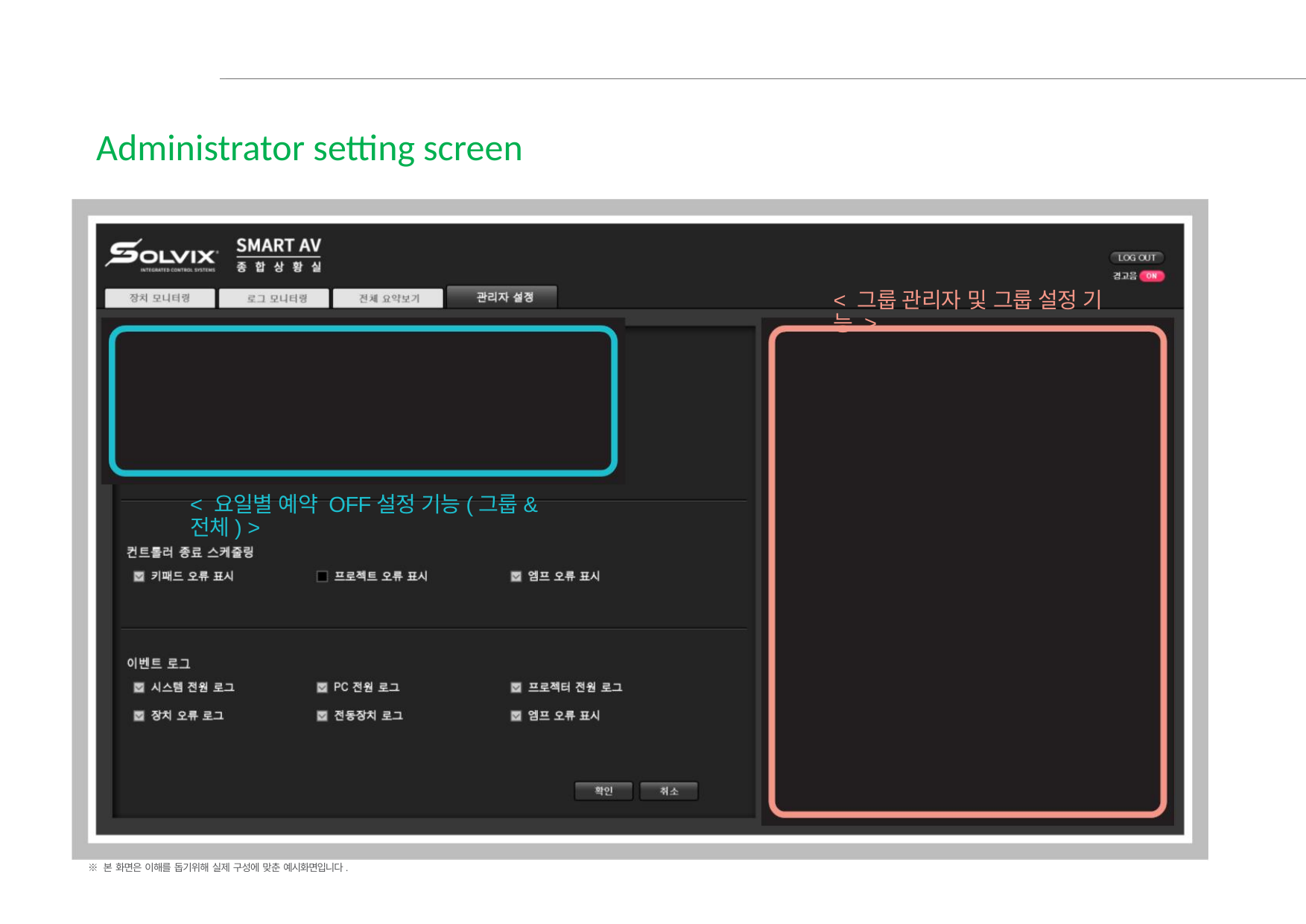

Administrator setting screen

< 그룹 관리자 및 그룹 설정 기능 >
< 요일별 예약 OFF설정 기능(그룹&전체) >
※ 본 화면은 이해를 돕기위해 실제 구성에 맞춘 예시화면입니다.